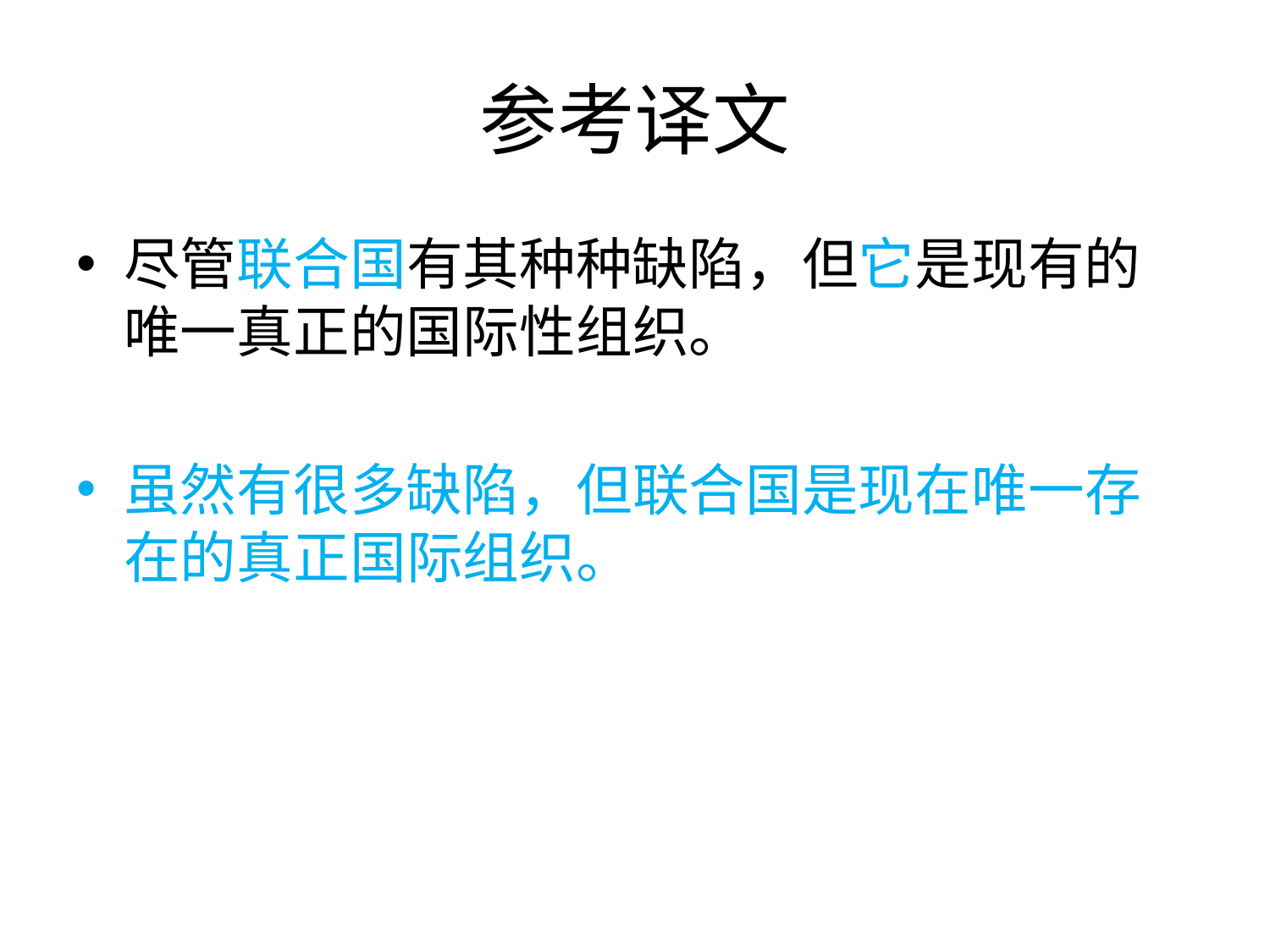

# 参考译文
尽管联合国有其种种缺陷，但它是现有的唯一真正的国际性组织。

虽然有很多缺陷，但联合国是现在唯一存在的真正国际组织。